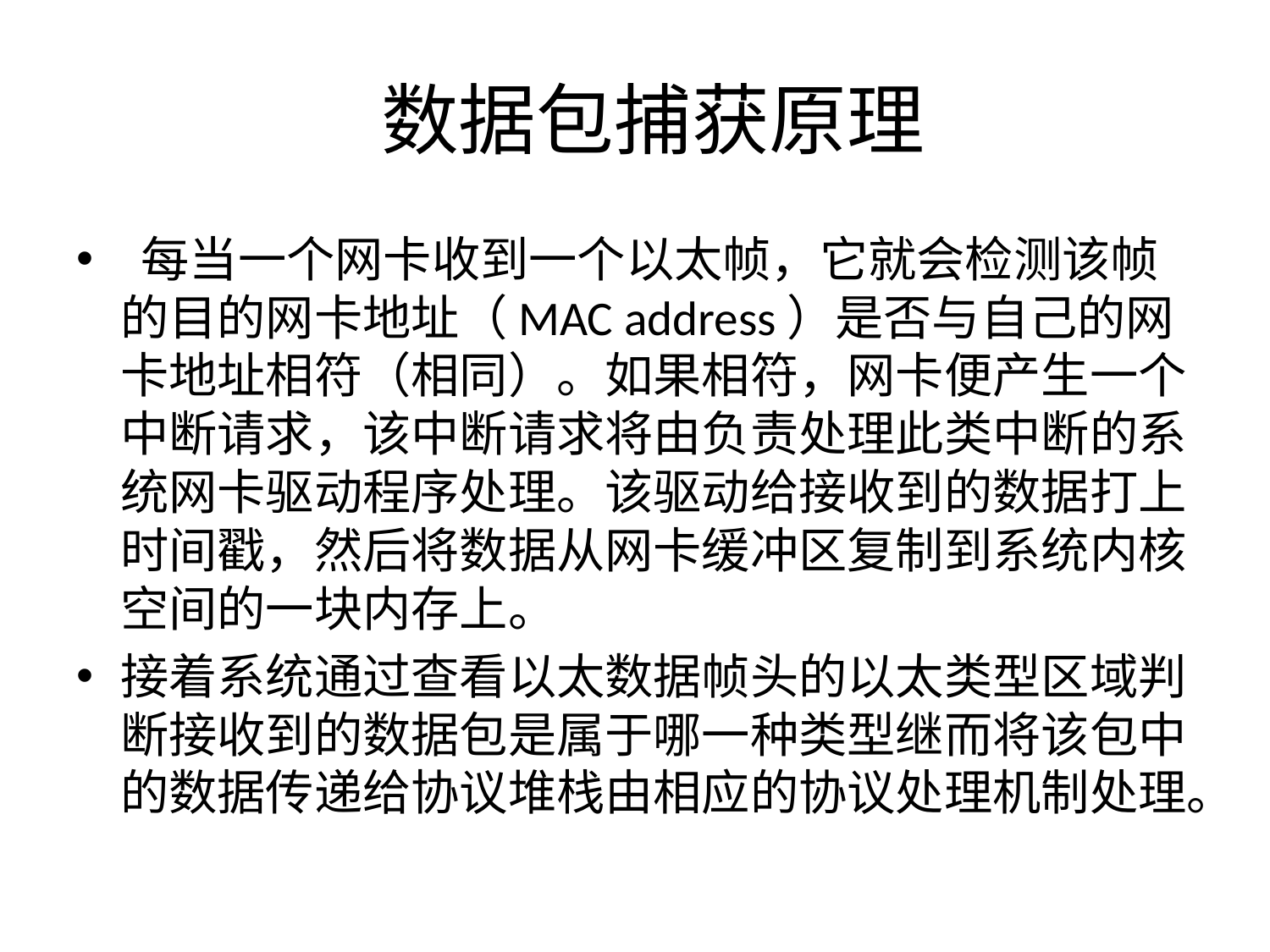

# 数据包捕获原理
 每当一个网卡收到一个以太帧，它就会检测该帧的目的网卡地址（MAC address）是否与自己的网卡地址相符（相同）。如果相符，网卡便产生一个中断请求，该中断请求将由负责处理此类中断的系统网卡驱动程序处理。该驱动给接收到的数据打上时间戳，然后将数据从网卡缓冲区复制到系统内核空间的一块内存上。
接着系统通过查看以太数据帧头的以太类型区域判断接收到的数据包是属于哪一种类型继而将该包中的数据传递给协议堆栈由相应的协议处理机制处理。